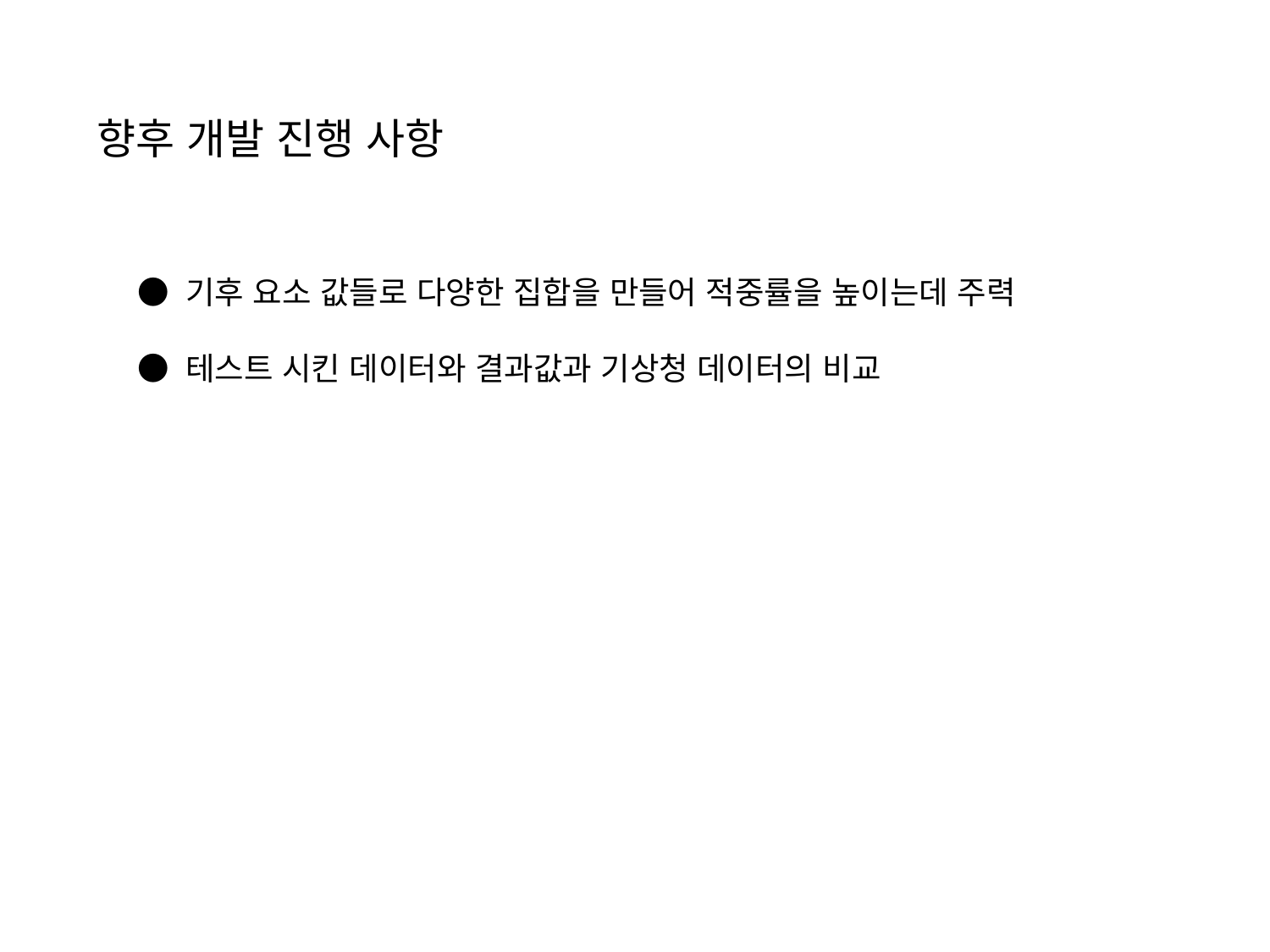

향후 개발 진행 사항
● 기후 요소 값들로 다양한 집합을 만들어 적중률을 높이는데 주력

● 테스트 시킨 데이터와 결과값과 기상청 데이터의 비교